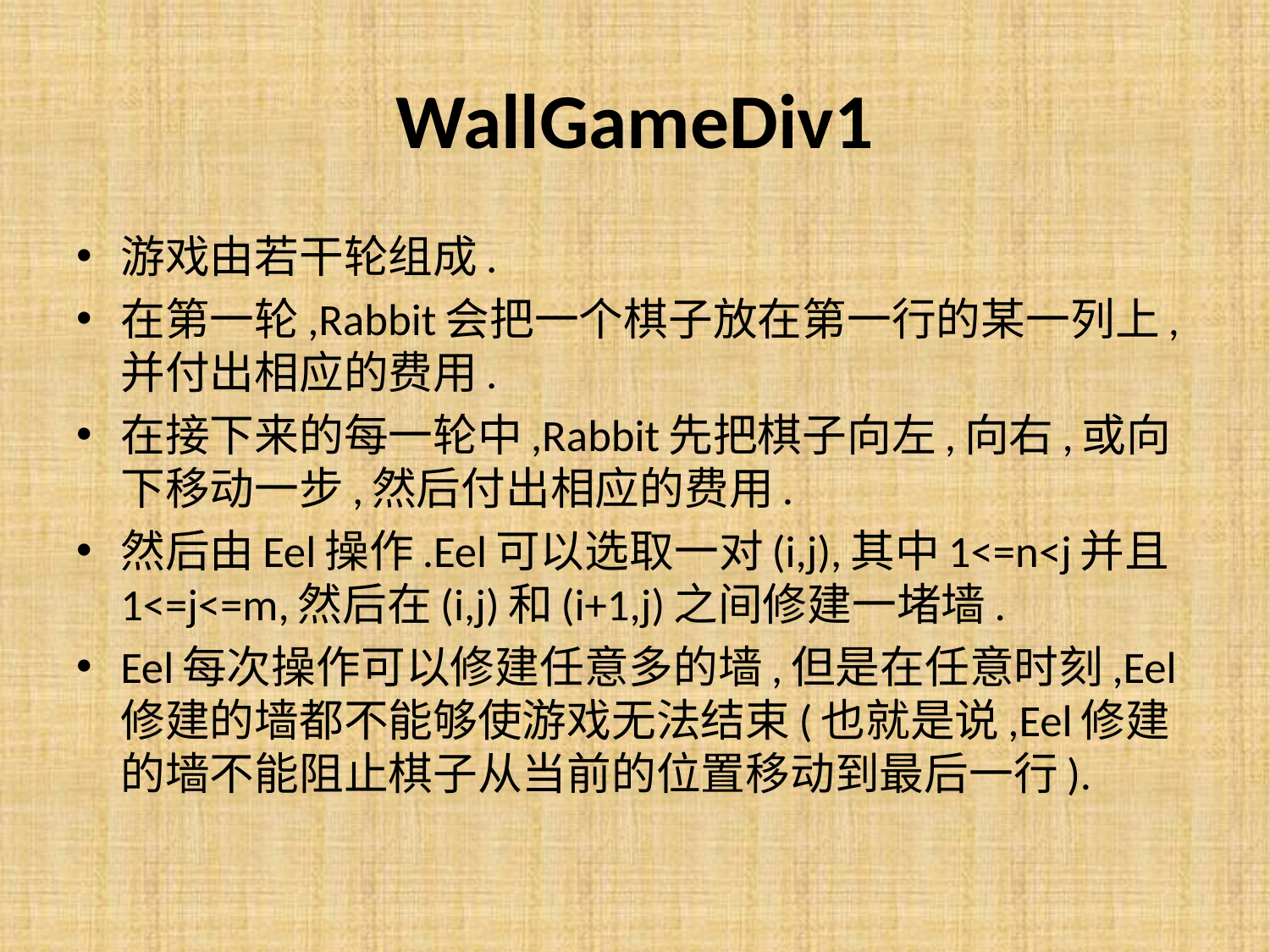

# WallGameDiv1
游戏由若干轮组成.
在第一轮,Rabbit会把一个棋子放在第一行的某一列上,并付出相应的费用.
在接下来的每一轮中,Rabbit先把棋子向左,向右,或向下移动一步,然后付出相应的费用.
然后由Eel操作.Eel可以选取一对(i,j),其中1<=n<j并且1<=j<=m,然后在(i,j)和(i+1,j)之间修建一堵墙.
Eel每次操作可以修建任意多的墙,但是在任意时刻,Eel修建的墙都不能够使游戏无法结束(也就是说,Eel修建的墙不能阻止棋子从当前的位置移动到最后一行).